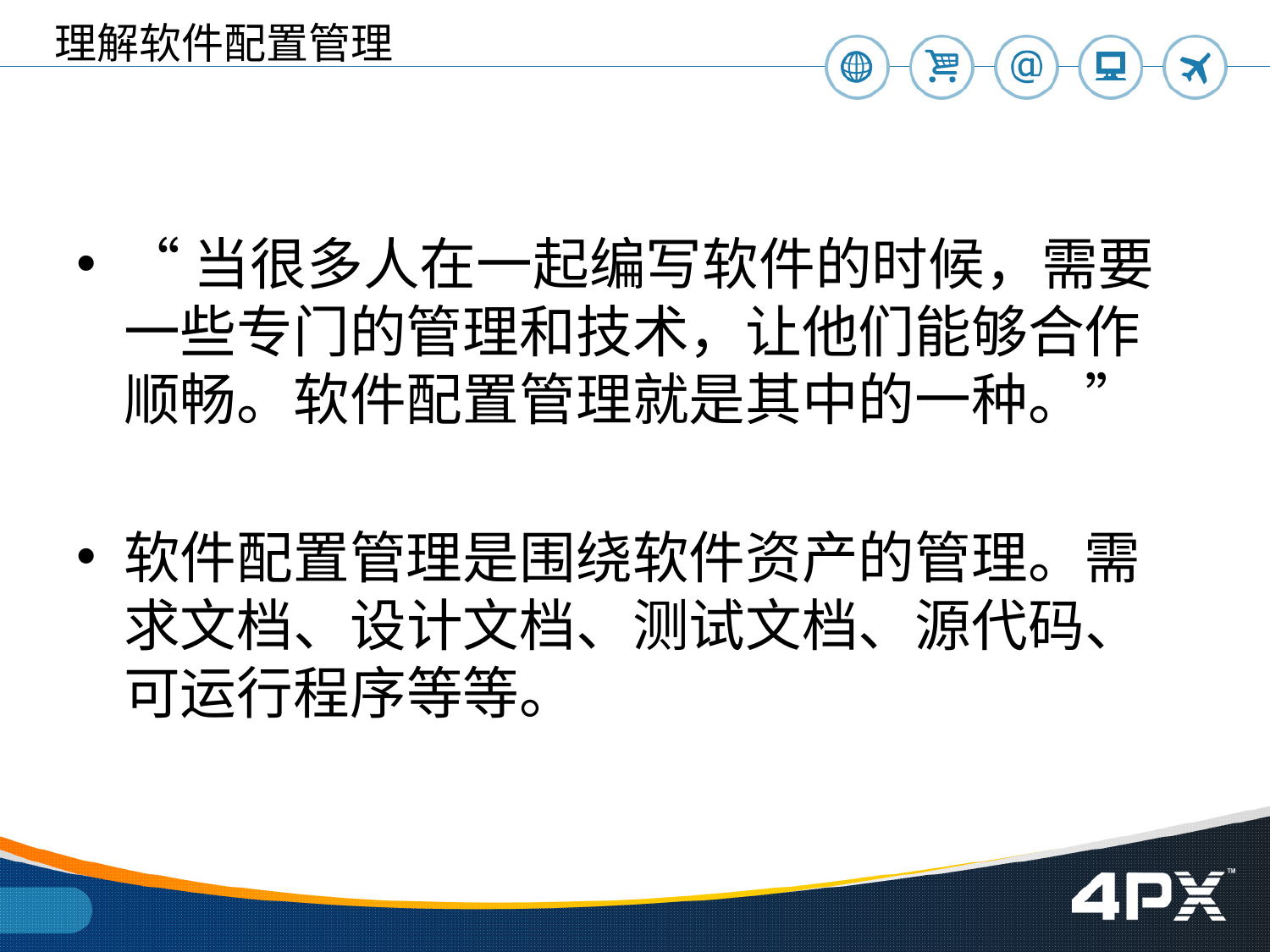

理解软件配置管理
“当很多人在一起编写软件的时候，需要一些专门的管理和技术，让他们能够合作顺畅。软件配置管理就是其中的一种。”

软件配置管理是围绕软件资产的管理。需求文档、设计文档、测试文档、源代码、可运行程序等等。